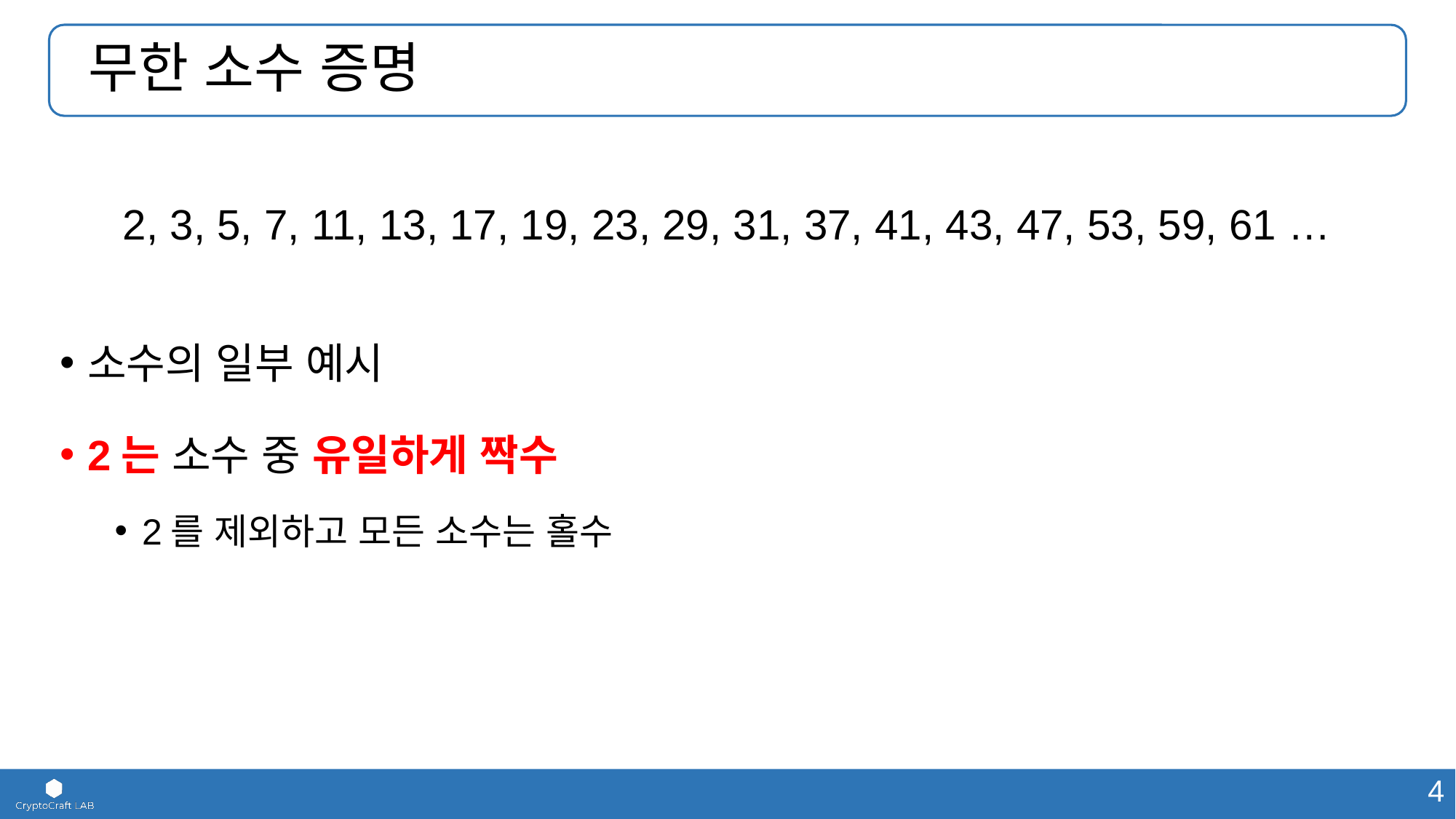

# 무한 소수 증명
2, 3, 5, 7, 11, 13, 17, 19, 23, 29, 31, 37, 41, 43, 47, 53, 59, 61 …
소수의 일부 예시
2는 소수 중 유일하게 짝수
2를 제외하고 모든 소수는 홀수